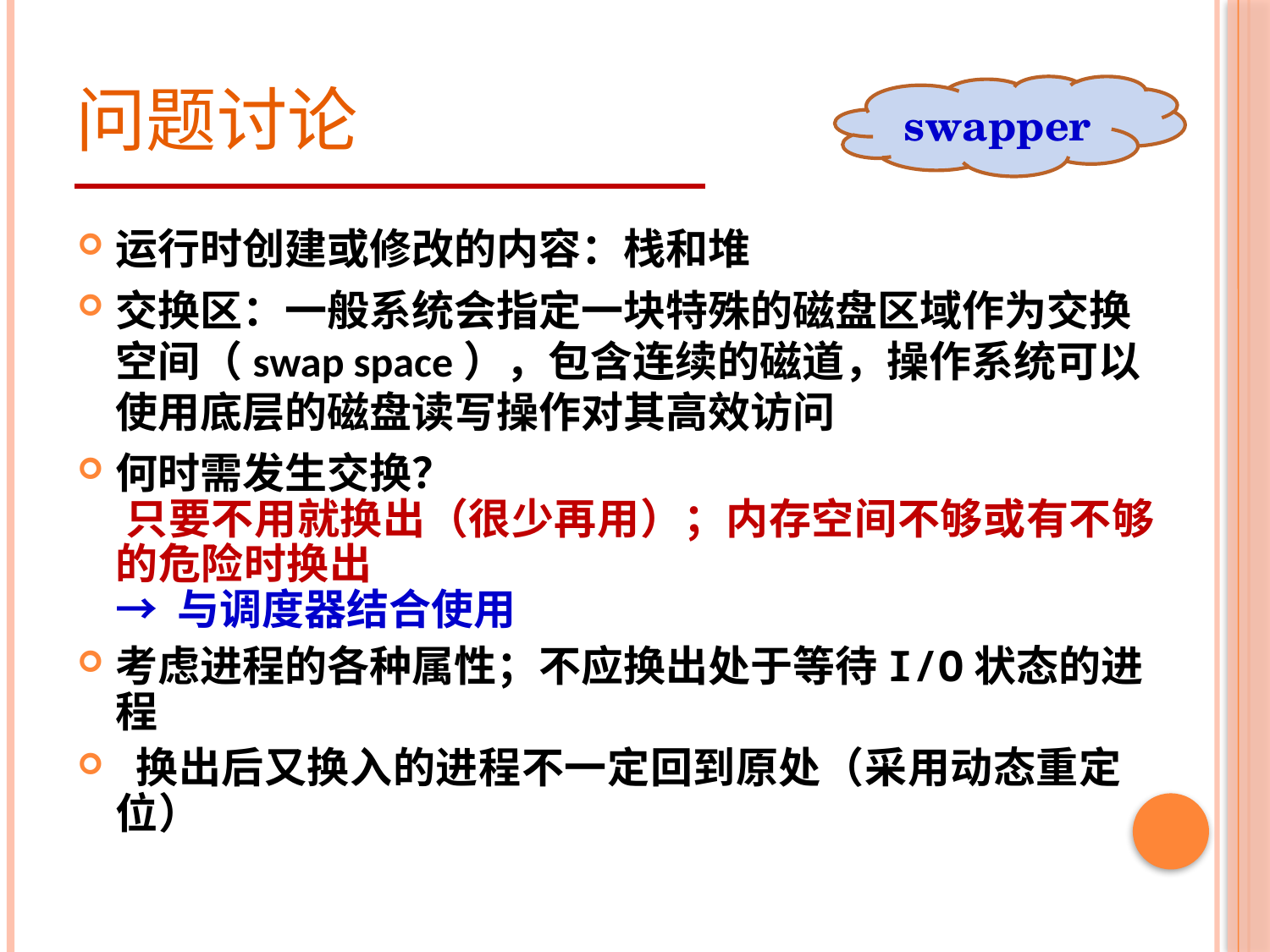

# 问题讨论
swapper
运行时创建或修改的内容：栈和堆
交换区：一般系统会指定一块特殊的磁盘区域作为交换空间（swap space），包含连续的磁道，操作系统可以使用底层的磁盘读写操作对其高效访问
何时需发生交换？
    只要不用就换出（很少再用）；内存空间不够或有不够的危险时换出
    → 与调度器结合使用
考虑进程的各种属性；不应换出处于等待I/O状态的进程
 换出后又换入的进程不一定回到原处（采用动态重定位）